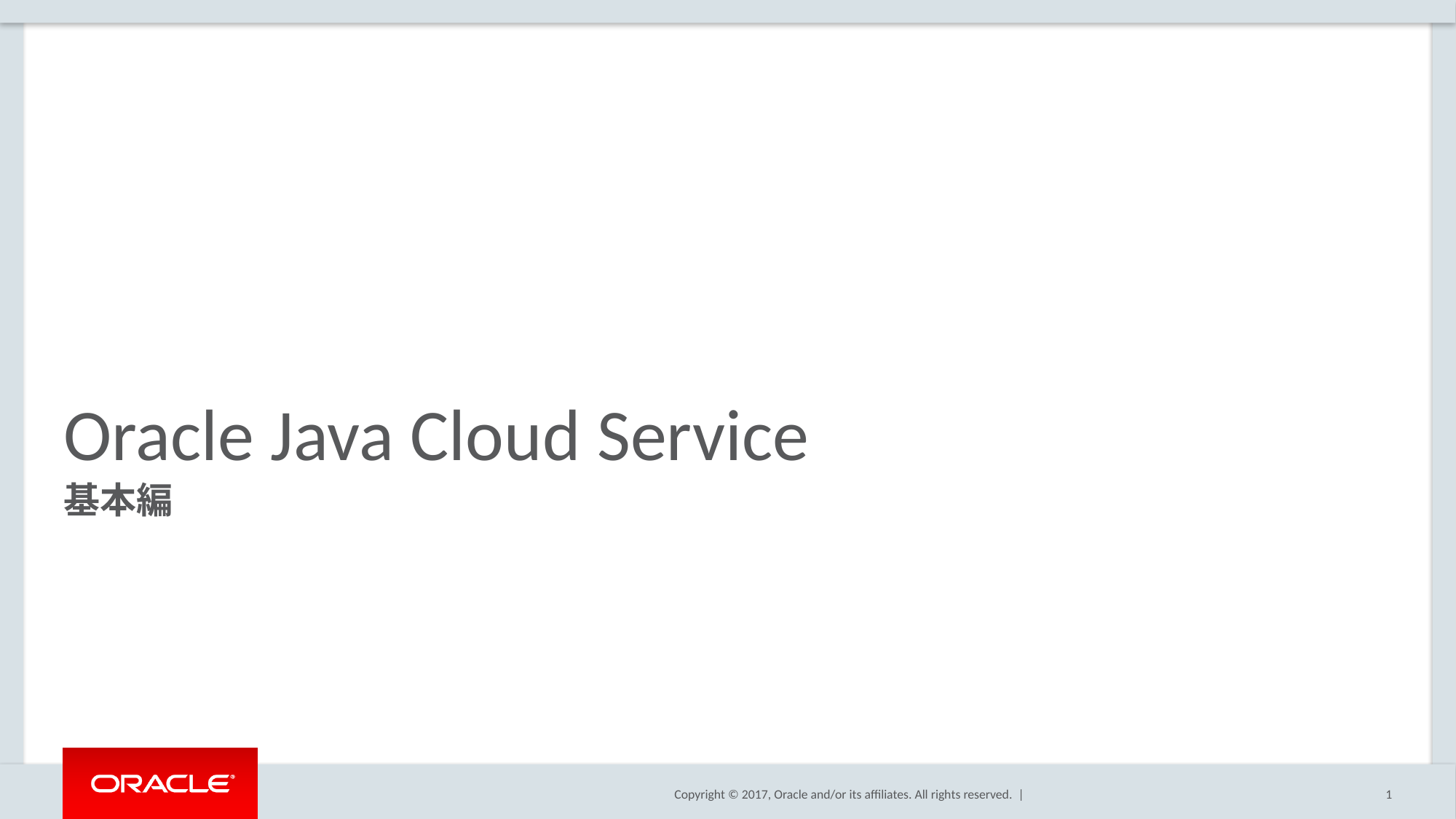

# Oracle Java Cloud Service
基本編
1